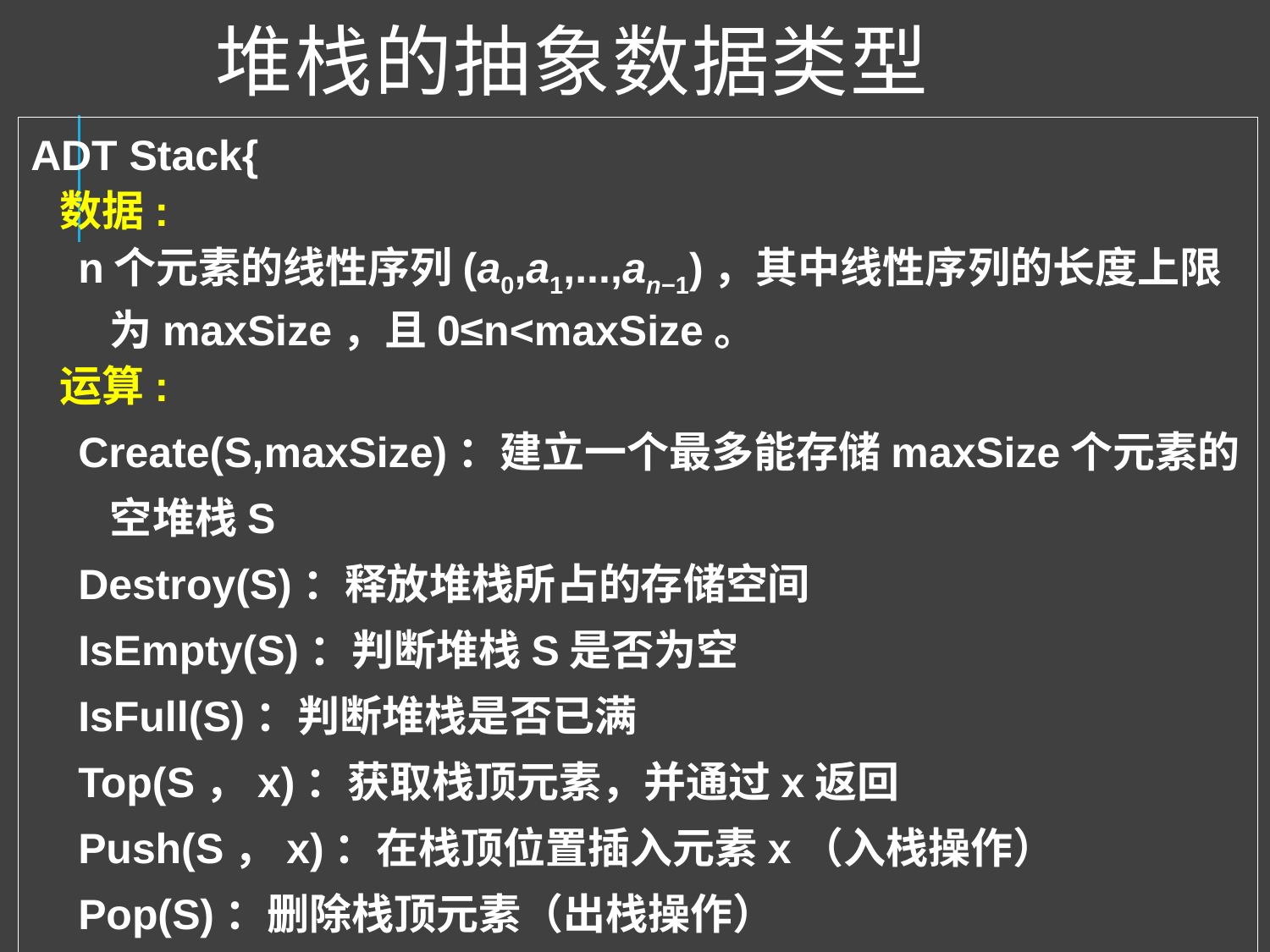

# 堆栈的抽象数据类型
ADT Stack{
  数据:
    n个元素的线性序列(a0,a1,...,an−1)，其中线性序列的长度上限为maxSize，且0≤n<maxSize。
  运算:
    Create(S,maxSize)：建立一个最多能存储maxSize个元素的空堆栈S
    Destroy(S)：释放堆栈所占的存储空间
    IsEmpty(S)：判断堆栈S是否为空
    IsFull(S)：判断堆栈是否已满
    Top(S，x)：获取栈顶元素，并通过x返回
    Push(S，x)：在栈顶位置插入元素x（入栈操作）
    Pop(S)：删除栈顶元素（出栈操作）
    Clear(S)：清除堆栈S中全部元素};